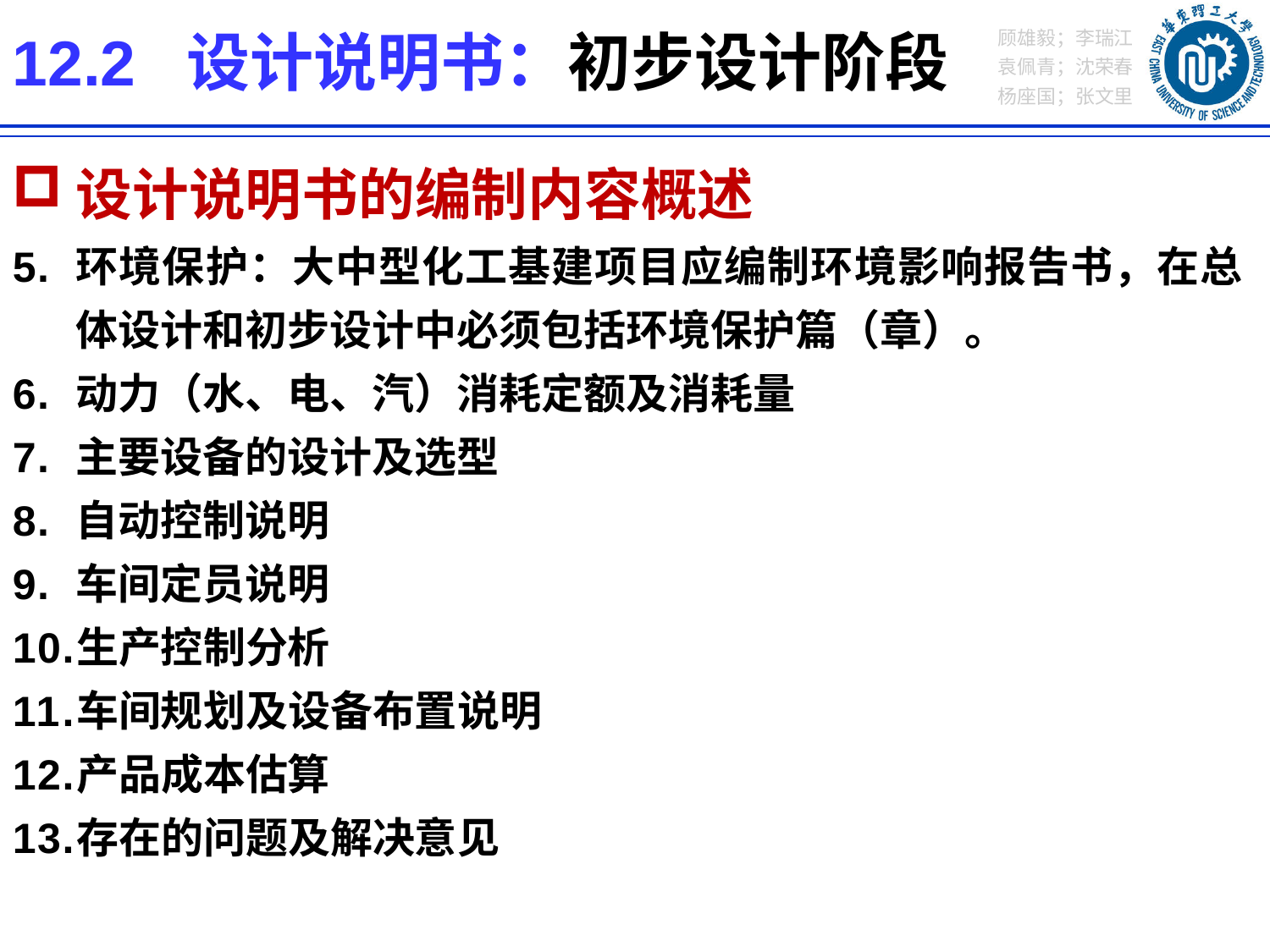

12.2  设计说明书：初步设计阶段
设计说明书的编制内容概述
环境保护：大中型化工基建项目应编制环境影响报告书，在总体设计和初步设计中必须包括环境保护篇（章）。
动力（水、电、汽）消耗定额及消耗量
主要设备的设计及选型
自动控制说明
车间定员说明
生产控制分析
车间规划及设备布置说明
产品成本估算
存在的问题及解决意见